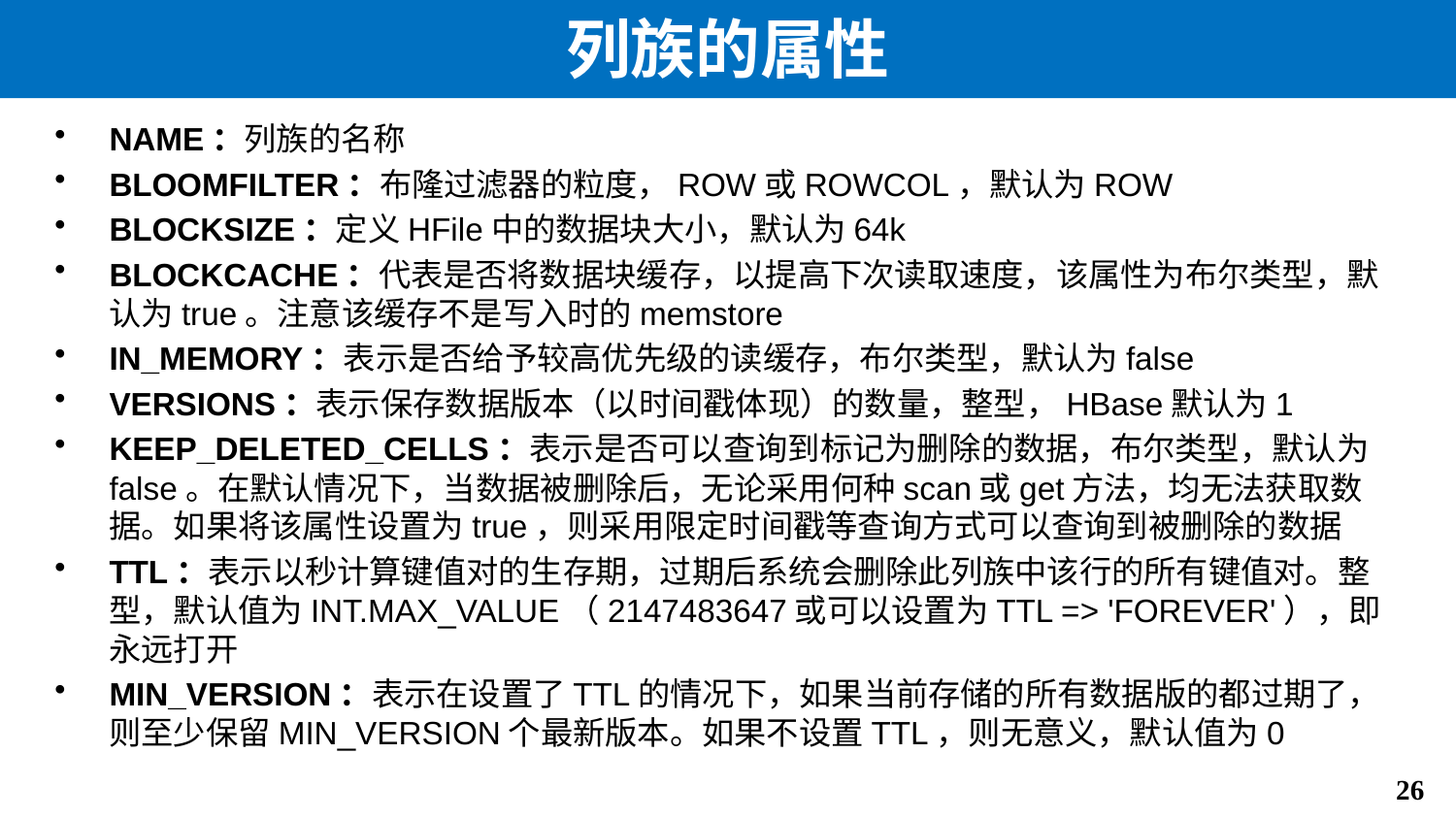

# 列族的属性
NAME：列族的名称
BLOOMFILTER：布隆过滤器的粒度，ROW或ROWCOL，默认为ROW
BLOCKSIZE：定义HFile中的数据块大小，默认为64k
BLOCKCACHE：代表是否将数据块缓存，以提高下次读取速度，该属性为布尔类型，默认为true。注意该缓存不是写入时的memstore
IN_MEMORY：表示是否给予较高优先级的读缓存，布尔类型，默认为false
VERSIONS：表示保存数据版本（以时间戳体现）的数量，整型，HBase默认为1
KEEP_DELETED_CELLS：表示是否可以查询到标记为删除的数据，布尔类型，默认为false。在默认情况下，当数据被删除后，无论采用何种scan或get方法，均无法获取数据。如果将该属性设置为true，则采用限定时间戳等查询方式可以查询到被删除的数据
TTL：表示以秒计算键值对的生存期，过期后系统会删除此列族中该行的所有键值对。整型，默认值为INT.MAX_VALUE（2147483647或可以设置为TTL => 'FOREVER'），即永远打开
MIN_VERSION：表示在设置了TTL的情况下，如果当前存储的所有数据版的都过期了，则至少保留MIN_VERSION个最新版本。如果不设置TTL，则无意义，默认值为0